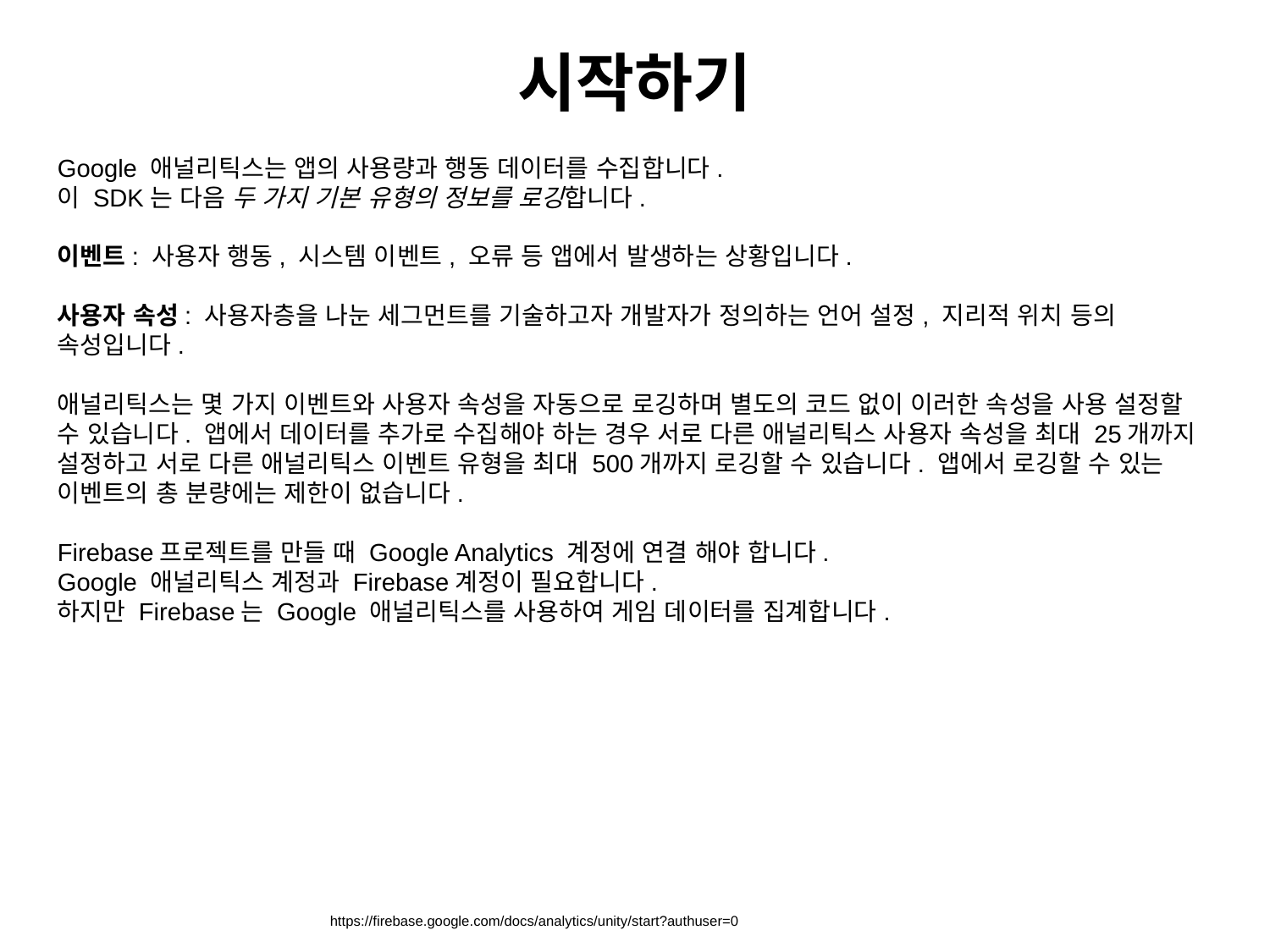

시작하기
Google 애널리틱스는 앱의 사용량과 행동 데이터를 수집합니다.
이 SDK는 다음 두 가지 기본 유형의 정보를 로깅합니다.

이벤트: 사용자 행동, 시스템 이벤트, 오류 등 앱에서 발생하는 상황입니다.

사용자 속성: 사용자층을 나눈 세그먼트를 기술하고자 개발자가 정의하는 언어 설정, 지리적 위치 등의 속성입니다.

애널리틱스는 몇 가지 이벤트와 사용자 속성을 자동으로 로깅하며 별도의 코드 없이 이러한 속성을 사용 설정할 수 있습니다. 앱에서 데이터를 추가로 수집해야 하는 경우 서로 다른 애널리틱스 사용자 속성을 최대 25개까지 설정하고 서로 다른 애널리틱스 이벤트 유형을 최대 500개까지 로깅할 수 있습니다. 앱에서 로깅할 수 있는 이벤트의 총 분량에는 제한이 없습니다.

Firebase프로젝트를 만들 때 Google Analytics 계정에 연결 해야 합니다.
Google 애널리틱스 계정과 Firebase계정이 필요합니다.
하지만 Firebase는 Google 애널리틱스를 사용하여 게임 데이터를 집계합니다.

https://firebase.google.com/docs/analytics/unity/start?authuser=0